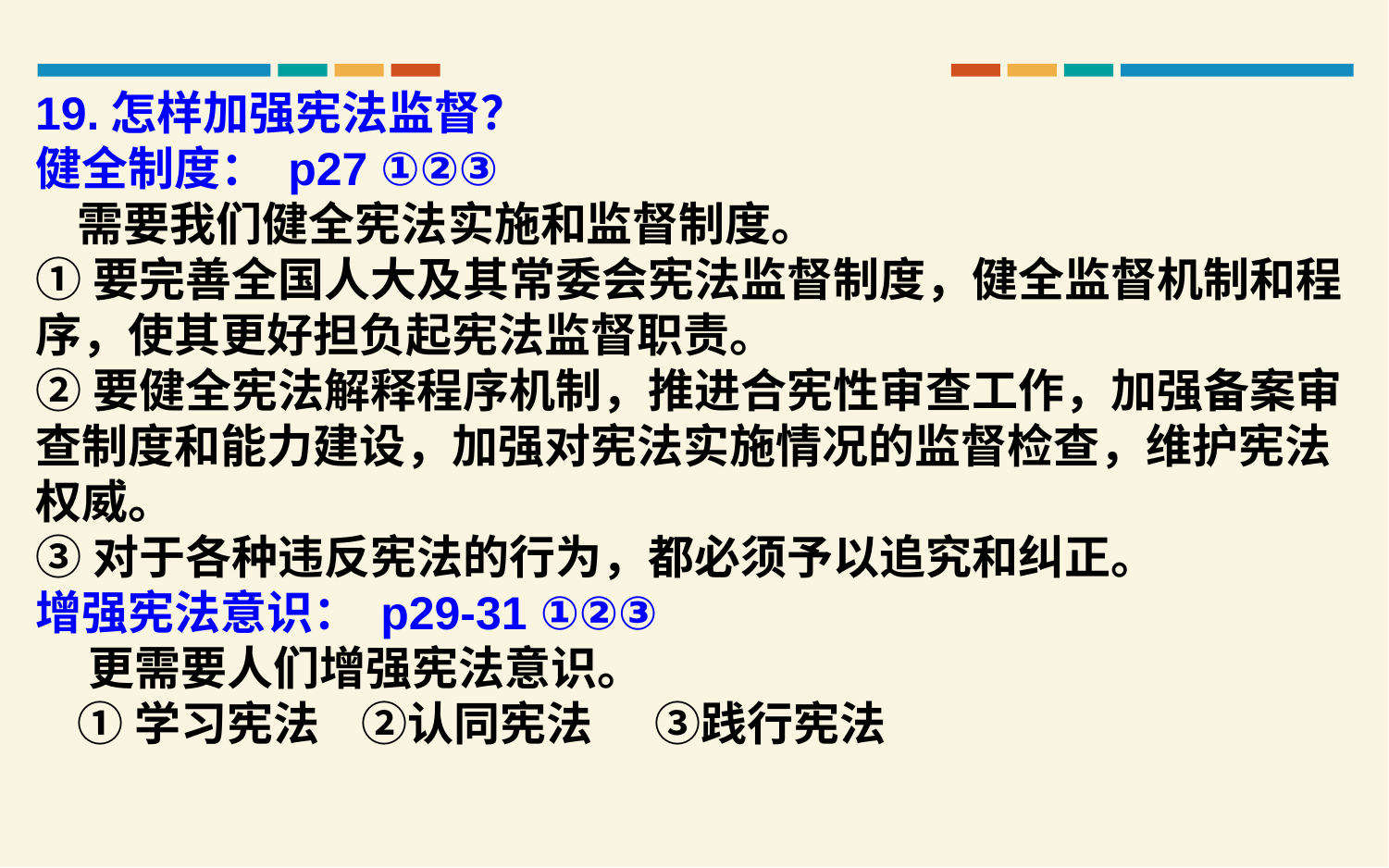

19.怎样加强宪法监督？
健全制度： p27 ①②③
   需要我们健全宪法实施和监督制度。
①要完善全国人大及其常委会宪法监督制度，健全监督机制和程序，使其更好担负起宪法监督职责。
②要健全宪法解释程序机制，推进合宪性审查工作，加强备案审查制度和能力建设，加强对宪法实施情况的监督检查，维护宪法权威。
③对于各种违反宪法的行为，都必须予以追究和纠正。
增强宪法意识： p29-31 ①②③
    更需要人们增强宪法意识。
    ①学习宪法    ②认同宪法      ③践行宪法